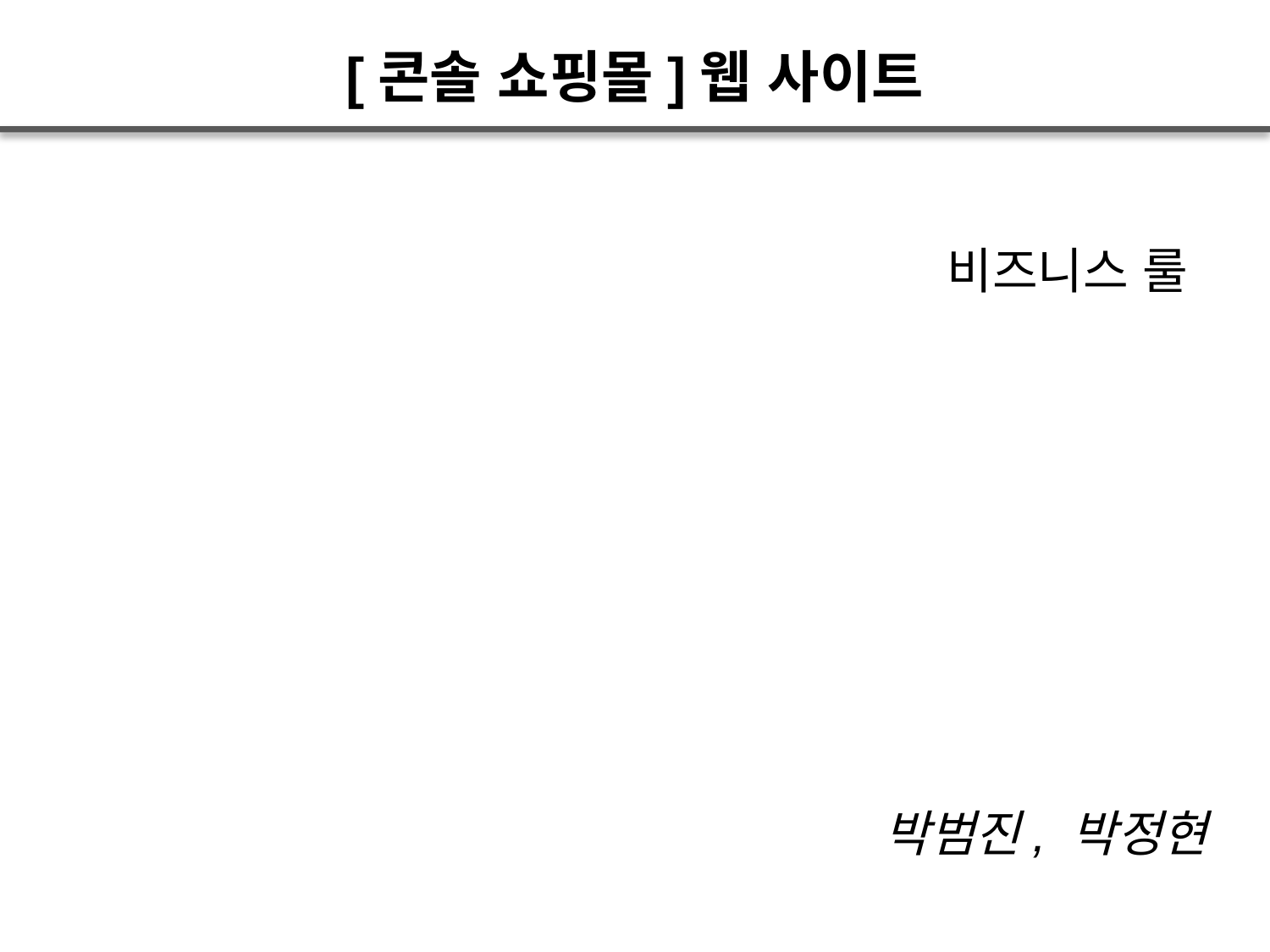

[콘솔 쇼핑몰]웹 사이트

비즈니스 룰
박범진, 박정현